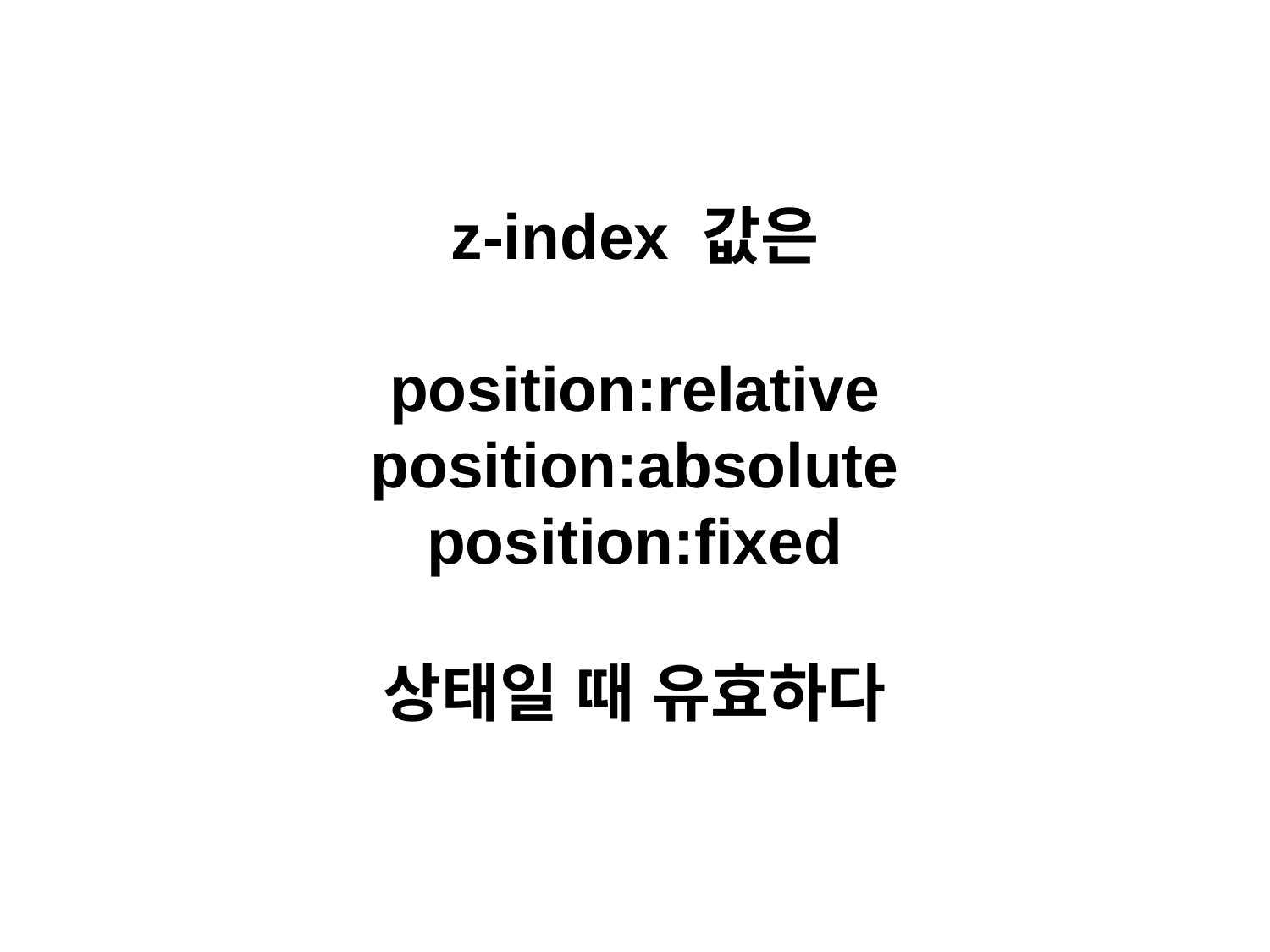

# z-index 값은

position:relative
position:absolute
position:fixed

상태일 때 유효하다